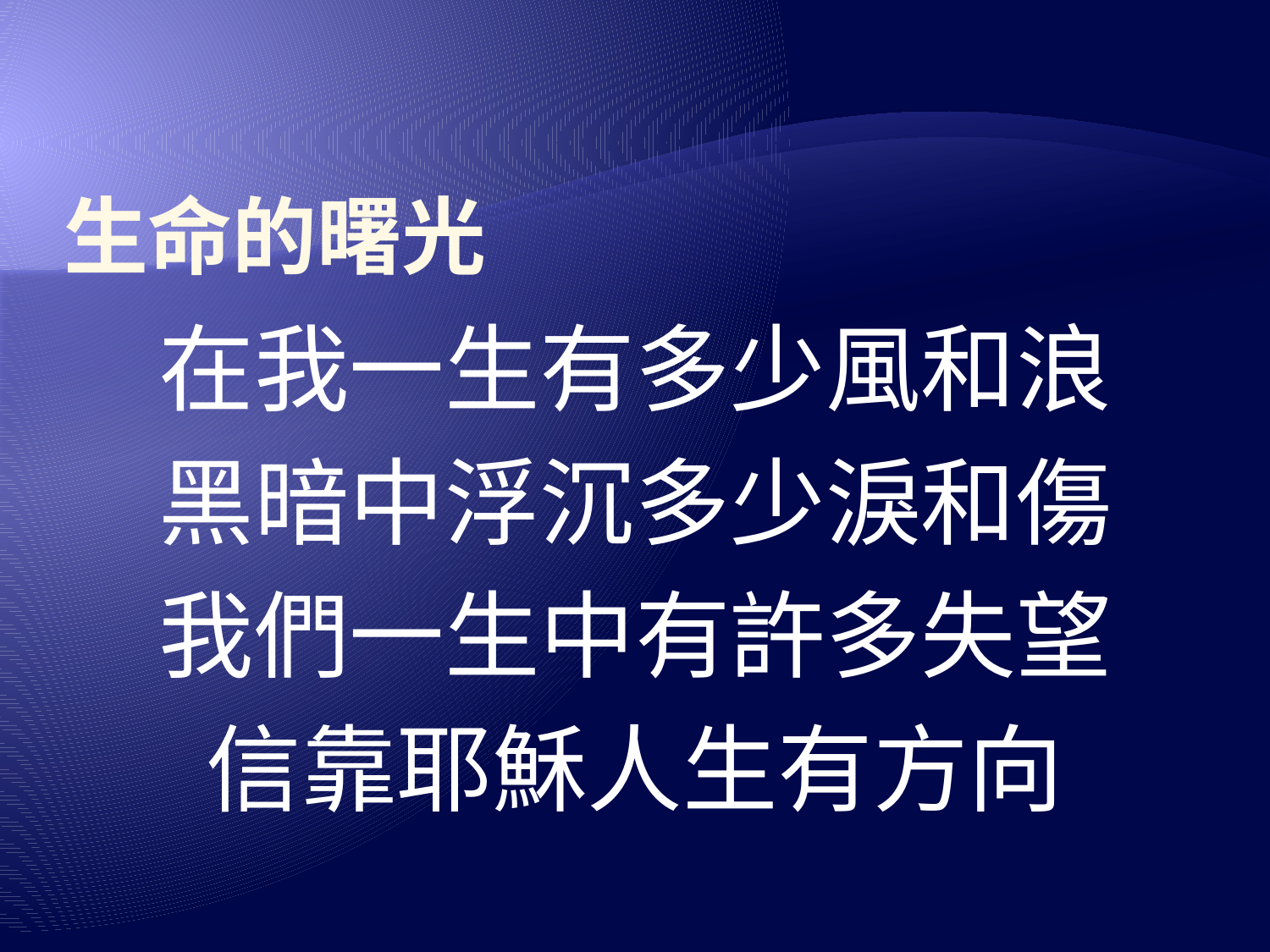

# 生命的曙光
在我一生有多少風和浪
黑暗中浮沉多少淚和傷
我們一生中有許多失望
信靠耶穌人生有方向